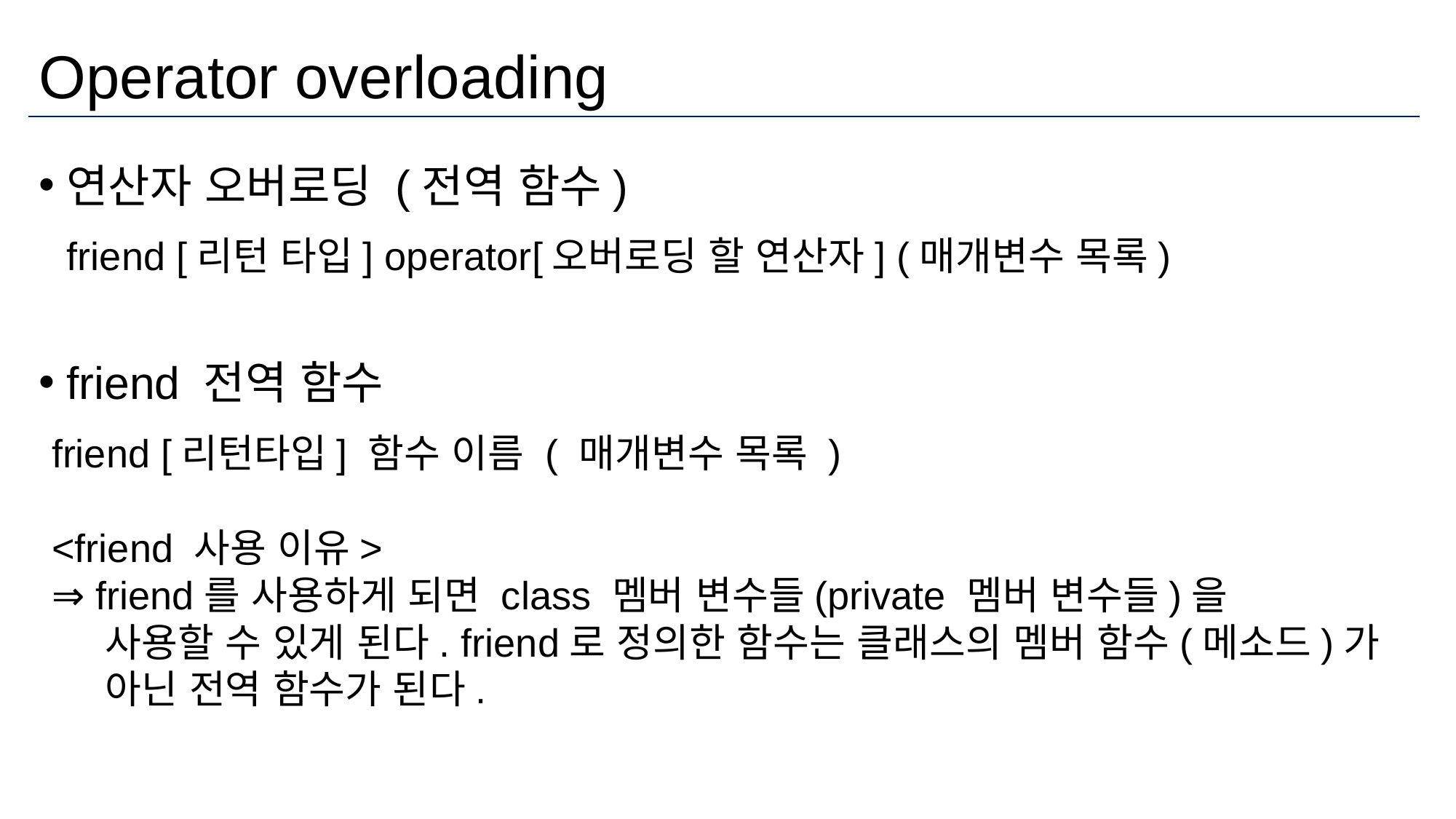

# Operator overloading
연산자 오버로딩 (전역 함수)
friend [리턴 타입] operator[오버로딩 할 연산자] (매개변수 목록)
friend 전역 함수
friend [리턴타입] 함수 이름 ( 매개변수 목록 )
<friend 사용 이유>
⇒ friend를 사용하게 되면 class 멤버 변수들(private 멤버 변수들)을
    사용할 수 있게 된다. friend로 정의한 함수는 클래스의 멤버 함수(메소드)가
    아닌 전역 함수가 된다.